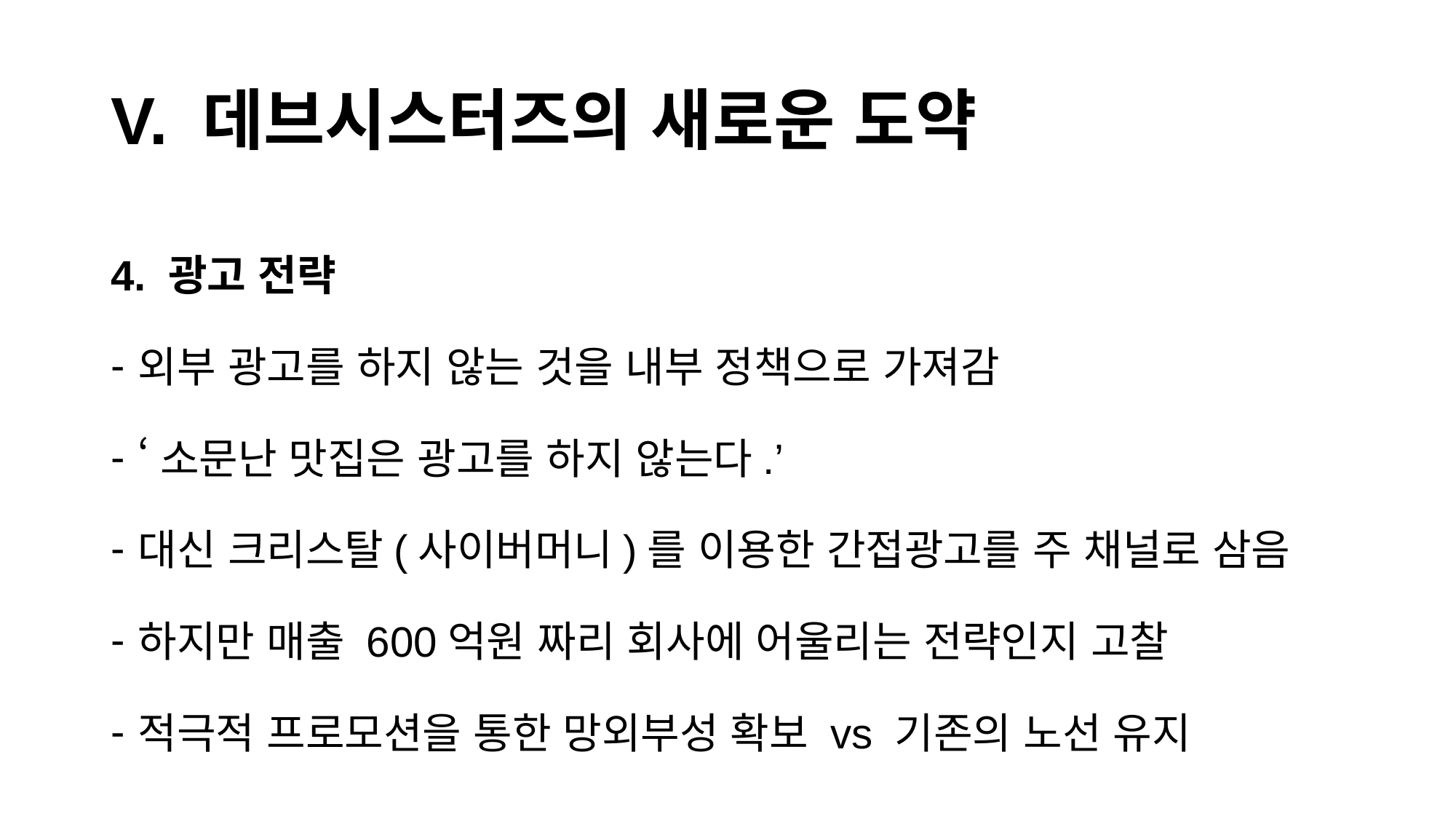

# V. 데브시스터즈의 새로운 도약
4. 광고 전략
외부 광고를 하지 않는 것을 내부 정책으로 가져감
‘소문난 맛집은 광고를 하지 않는다.’
대신 크리스탈(사이버머니)를 이용한 간접광고를 주 채널로 삼음
하지만 매출 600억원 짜리 회사에 어울리는 전략인지 고찰
적극적 프로모션을 통한 망외부성 확보 vs 기존의 노선 유지